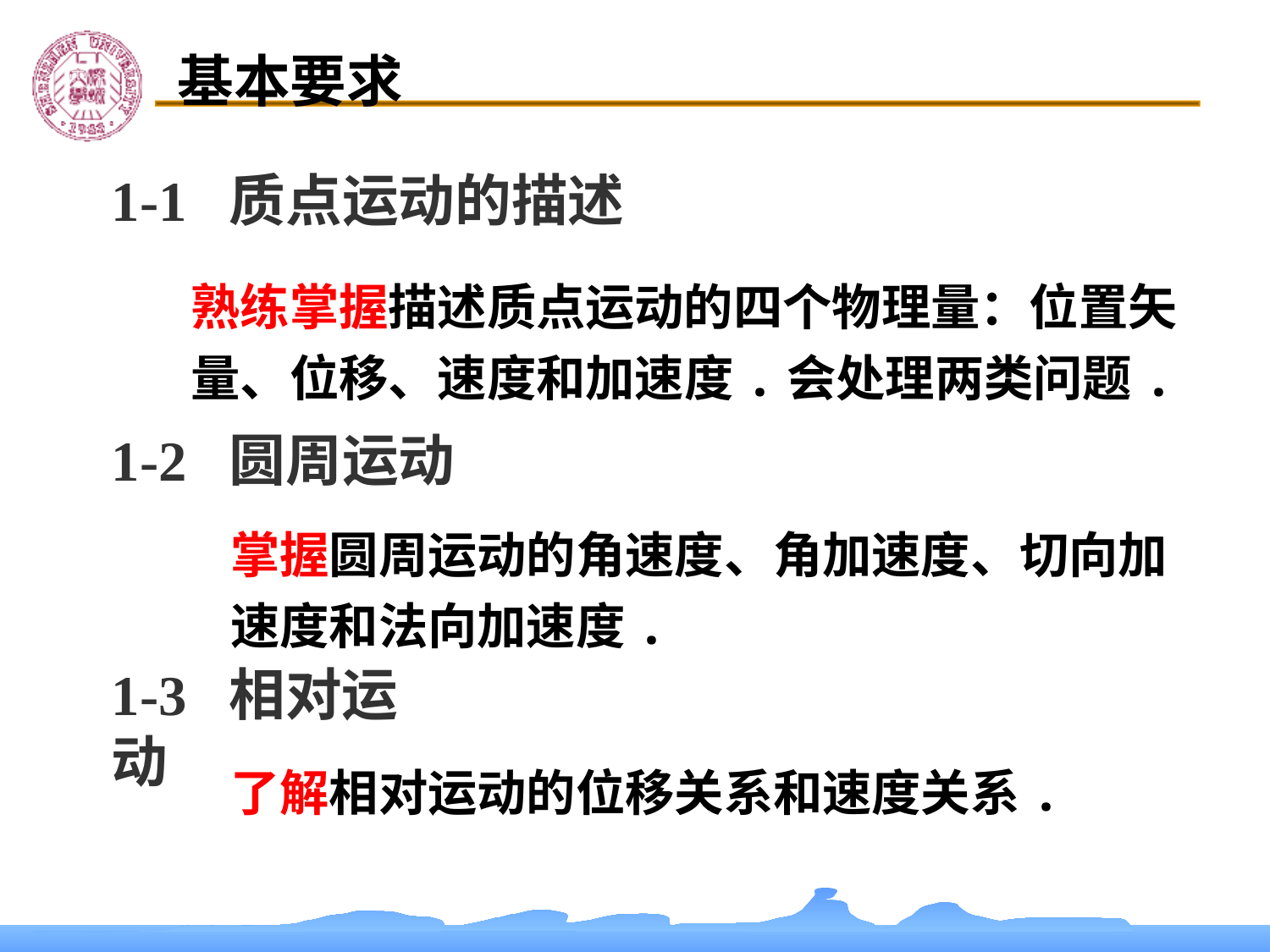

基本要求
1-1  质点运动的描述
熟练掌握描述质点运动的四个物理量：位置矢量、位移、速度和加速度.会处理两类问题.
1-2  圆周运动
掌握圆周运动的角速度、角加速度、切向加速度和法向加速度.
1-3  相对运动
了解相对运动的位移关系和速度关系.